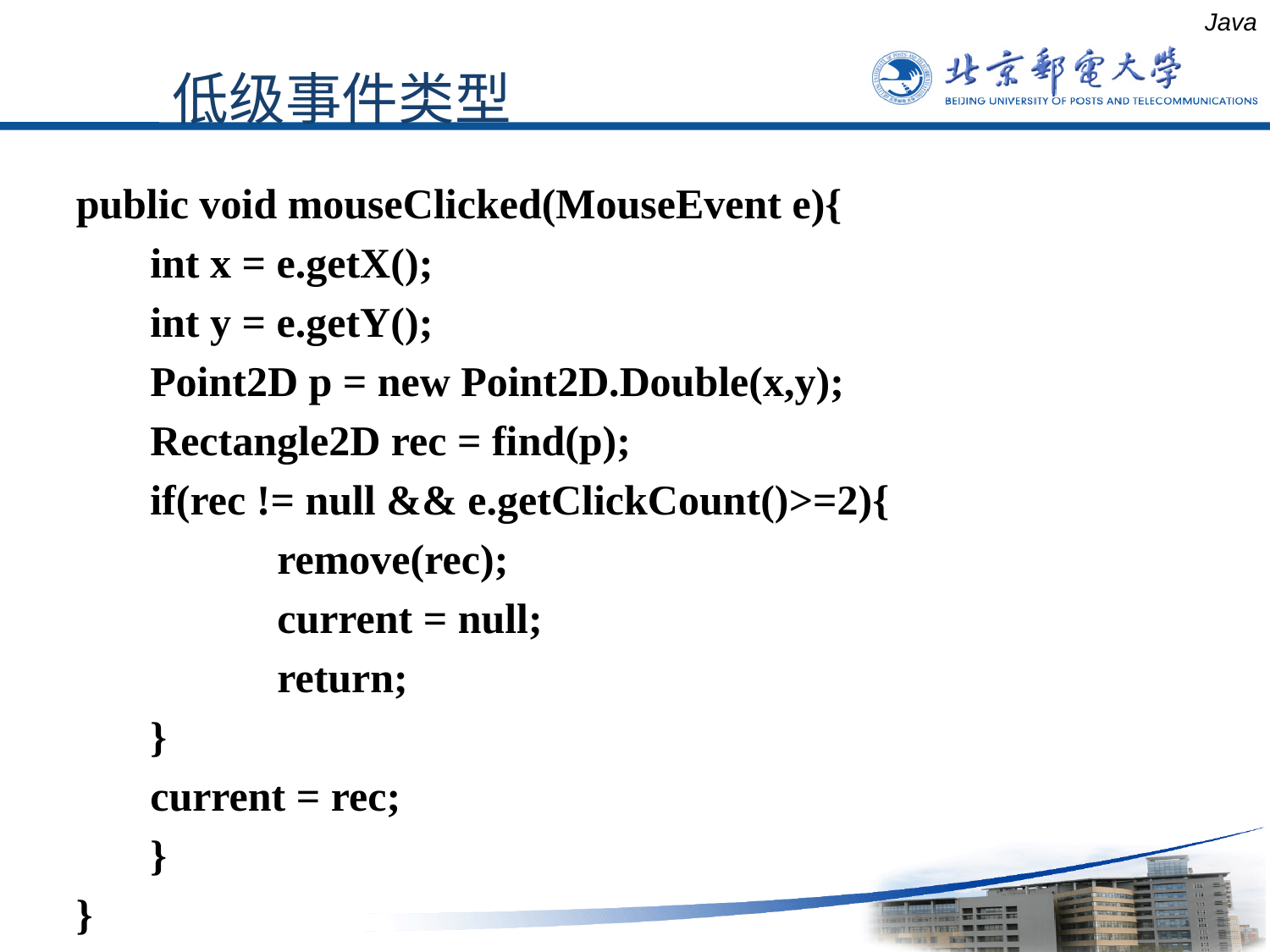

Java
低级事件类型
public void mouseClicked(MouseEvent e){
	int x = e.getX();
	int y = e.getY();
	Point2D p = new Point2D.Double(x,y);
	Rectangle2D rec = find(p);
	if(rec != null && e.getClickCount()>=2){
		remove(rec);
		current = null;
		return;
	}
	current = rec;
	}
}